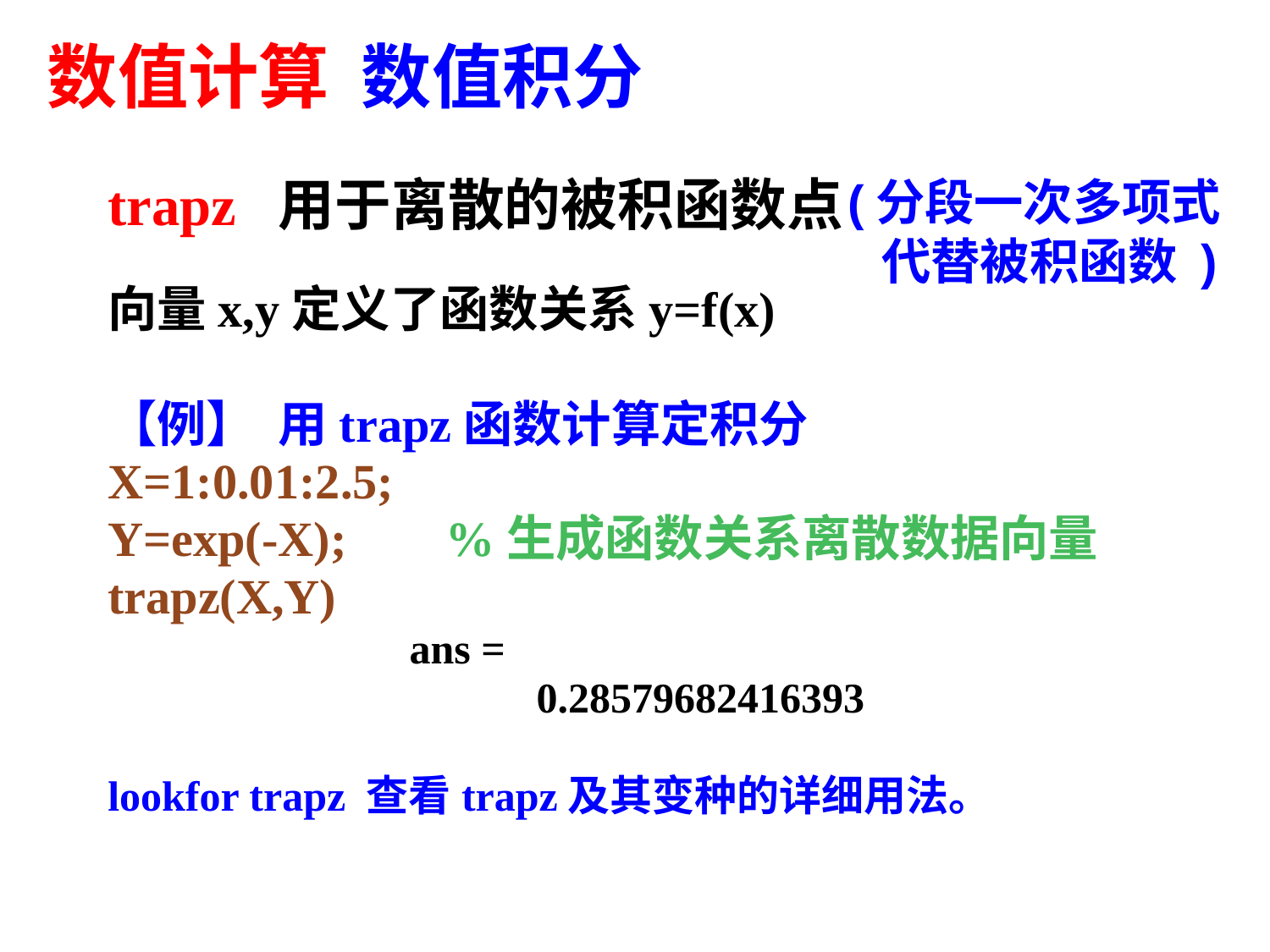

数值计算  数值积分
(分段一次多项式
  代替被积函数 )
trapz  用于离散的被积函数点

向量x,y定义了函数关系y=f(x)

【例】  用trapz函数计算定积分
X=1:0.01:2.5;
Y=exp(-X);        %生成函数关系离散数据向量
trapz(X,Y)
			ans =
				0.28579682416393

lookfor trapz 查看trapz及其变种的详细用法。
57